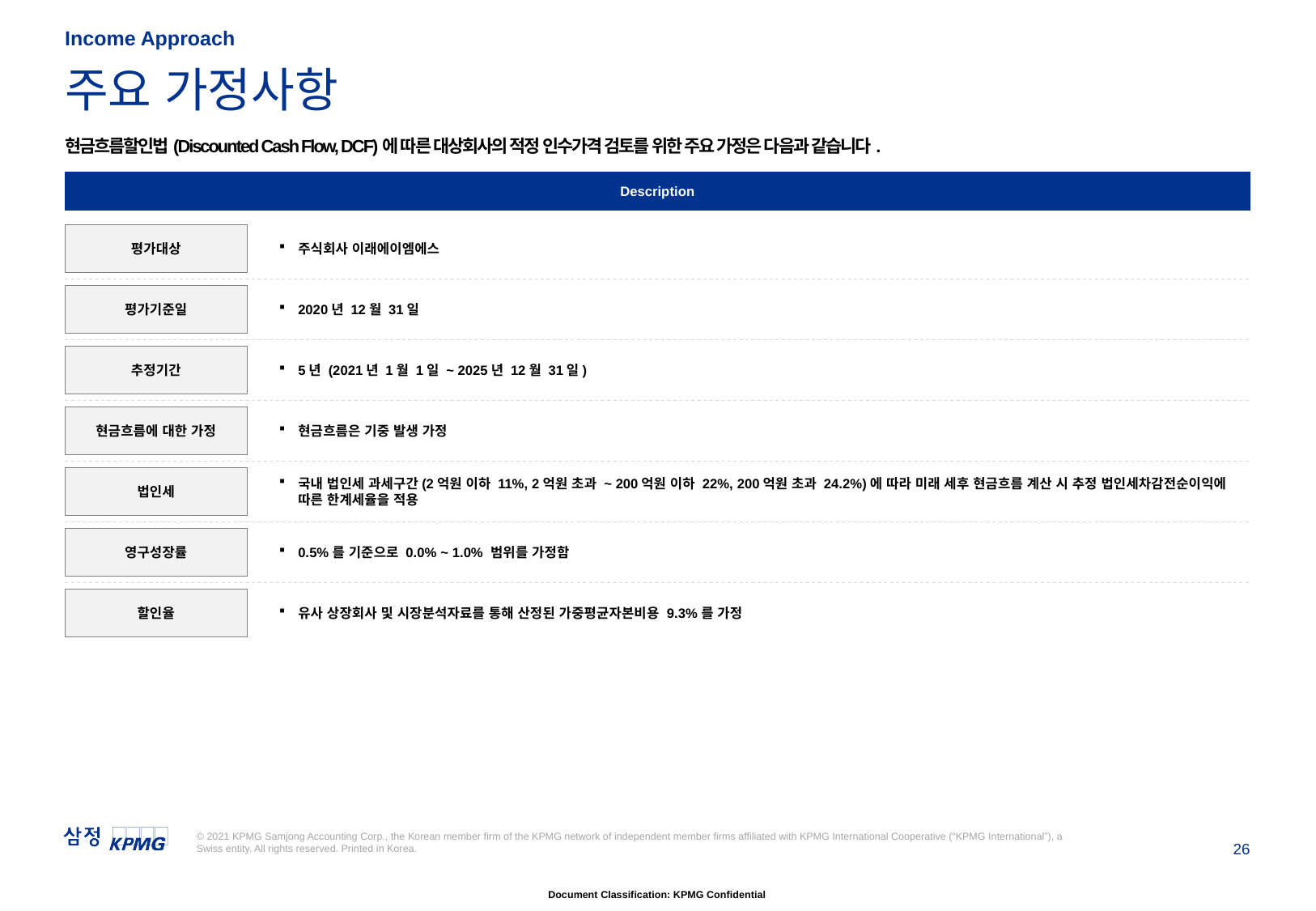

Income Approach
# 주요 가정사항
현금흐름할인법(Discounted Cash Flow, DCF)에 따른 대상회사의 적정 인수가격 검토를 위한 주요 가정은 다음과 같습니다.
Description
평가대상
주식회사 이래에이엠에스
평가기준일
2020년 12월 31일
추정기간
5년 (2021년 1월 1일 ~ 2025년 12월 31일)
현금흐름에 대한 가정
현금흐름은 기중 발생 가정
법인세
국내 법인세 과세구간(2억원 이하 11%, 2억원 초과 ~ 200억원 이하 22%, 200억원 초과 24.2%)에 따라 미래 세후 현금흐름 계산 시 추정 법인세차감전순이익에 따른 한계세율을 적용
영구성장률
0.5%를 기준으로 0.0% ~ 1.0% 범위를 가정함
할인율
유사 상장회사 및 시장분석자료를 통해 산정된 가중평균자본비용 9.3%를 가정